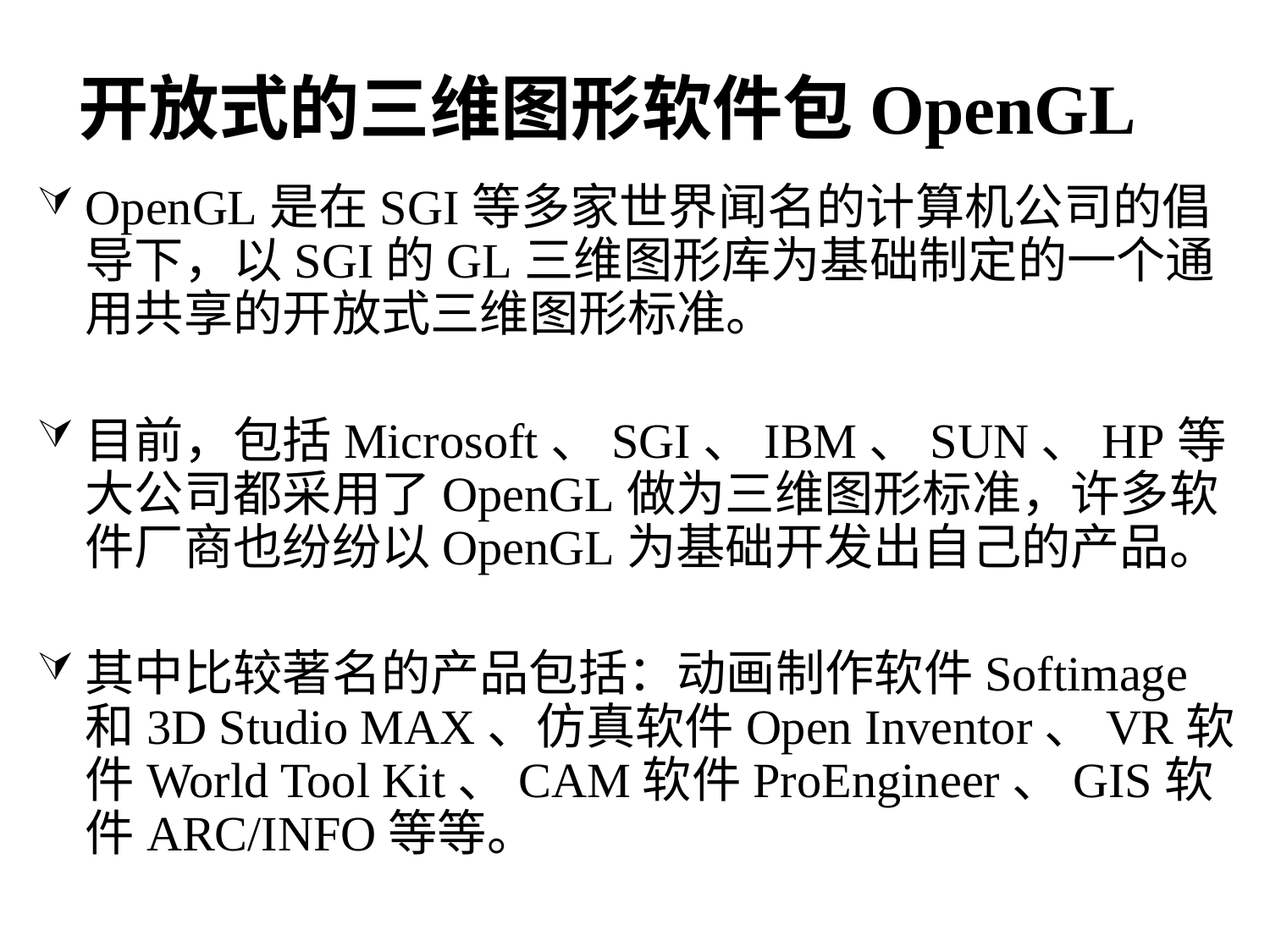

开放式的三维图形软件包OpenGL
OpenGL是在SGI等多家世界闻名的计算机公司的倡导下，以SGI的GL三维图形库为基础制定的一个通用共享的开放式三维图形标准。

目前，包括Microsoft、SGI、IBM、SUN、HP等大公司都采用了OpenGL做为三维图形标准，许多软件厂商也纷纷以OpenGL为基础开发出自己的产品。

其中比较著名的产品包括：动画制作软件Softimage和3D Studio MAX、仿真软件Open Inventor、VR软件World Tool Kit、CAM软件ProEngineer、GIS软件ARC/INFO等等。